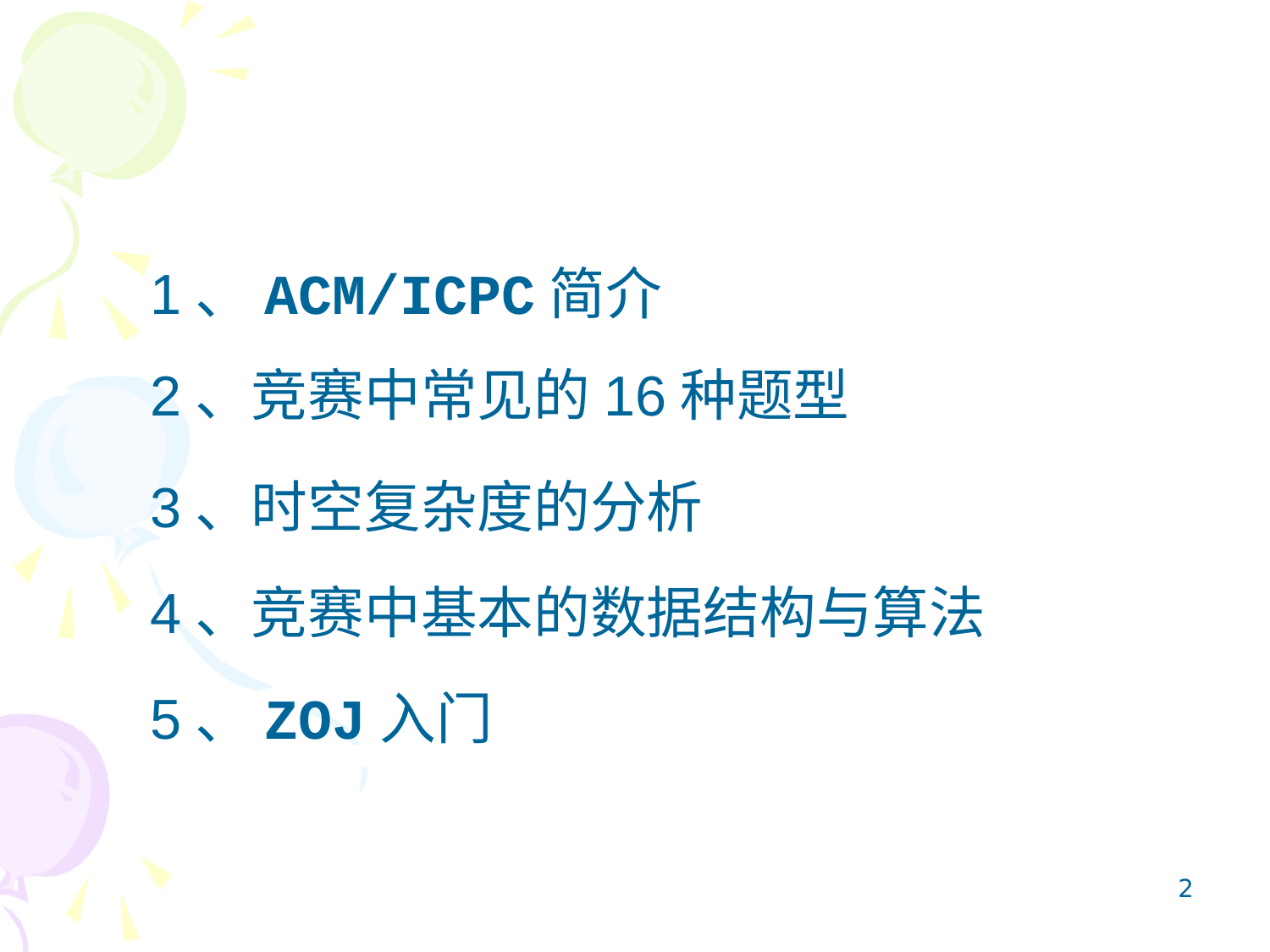

1、ACM/ICPC简介
2、竞赛中常见的16种题型
3、时空复杂度的分析
4、竞赛中基本的数据结构与算法
5、ZOJ入门
2